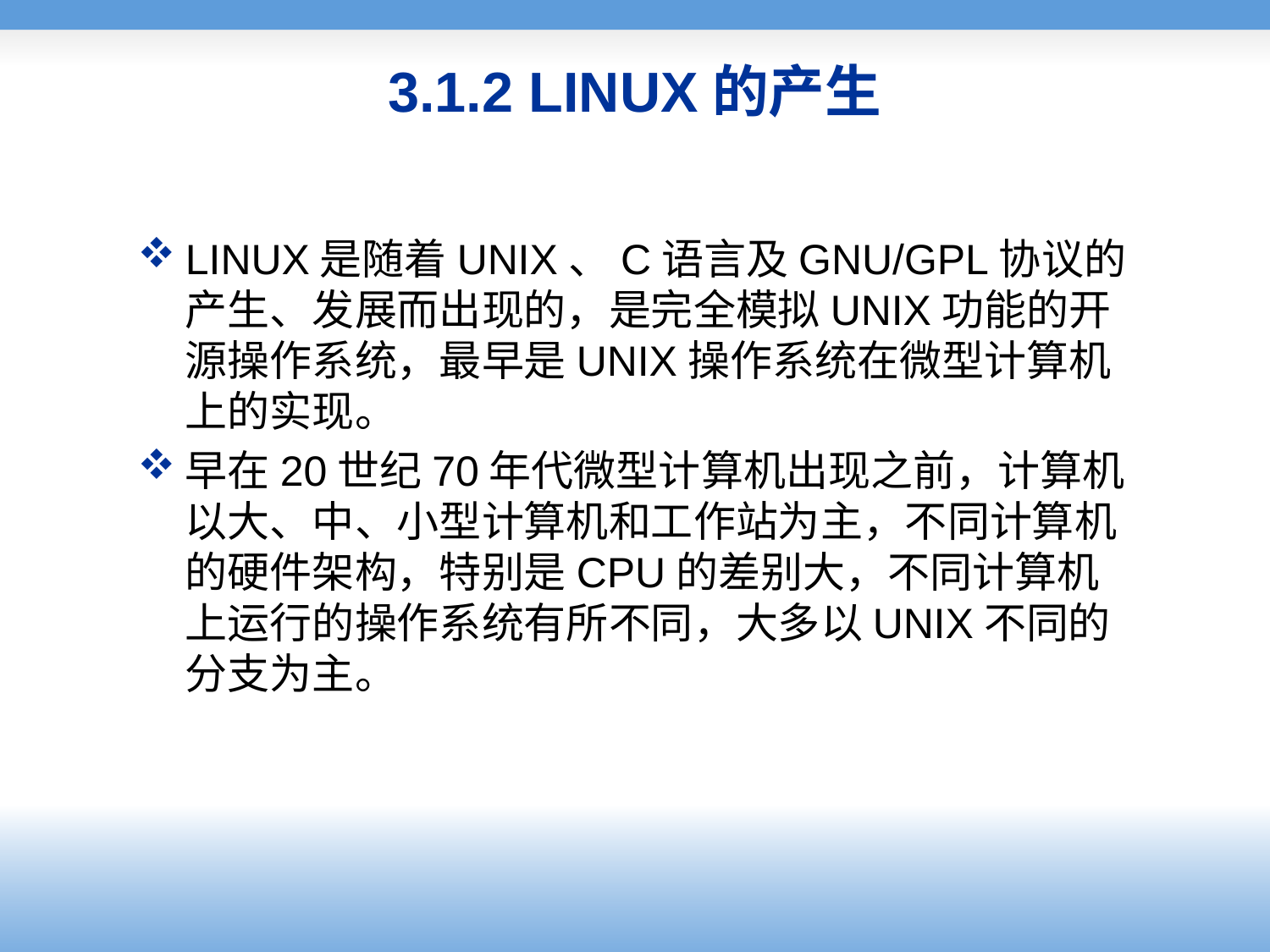

# 3.1.2 LINUX的产生
LINUX是随着UNIX、C语言及GNU/GPL协议的产生、发展而出现的，是完全模拟UNIX功能的开源操作系统，最早是UNIX操作系统在微型计算机上的实现。
早在20世纪70年代微型计算机出现之前，计算机以大、中、小型计算机和工作站为主，不同计算机的硬件架构，特别是CPU的差别大，不同计算机上运行的操作系统有所不同，大多以UNIX不同的分支为主。